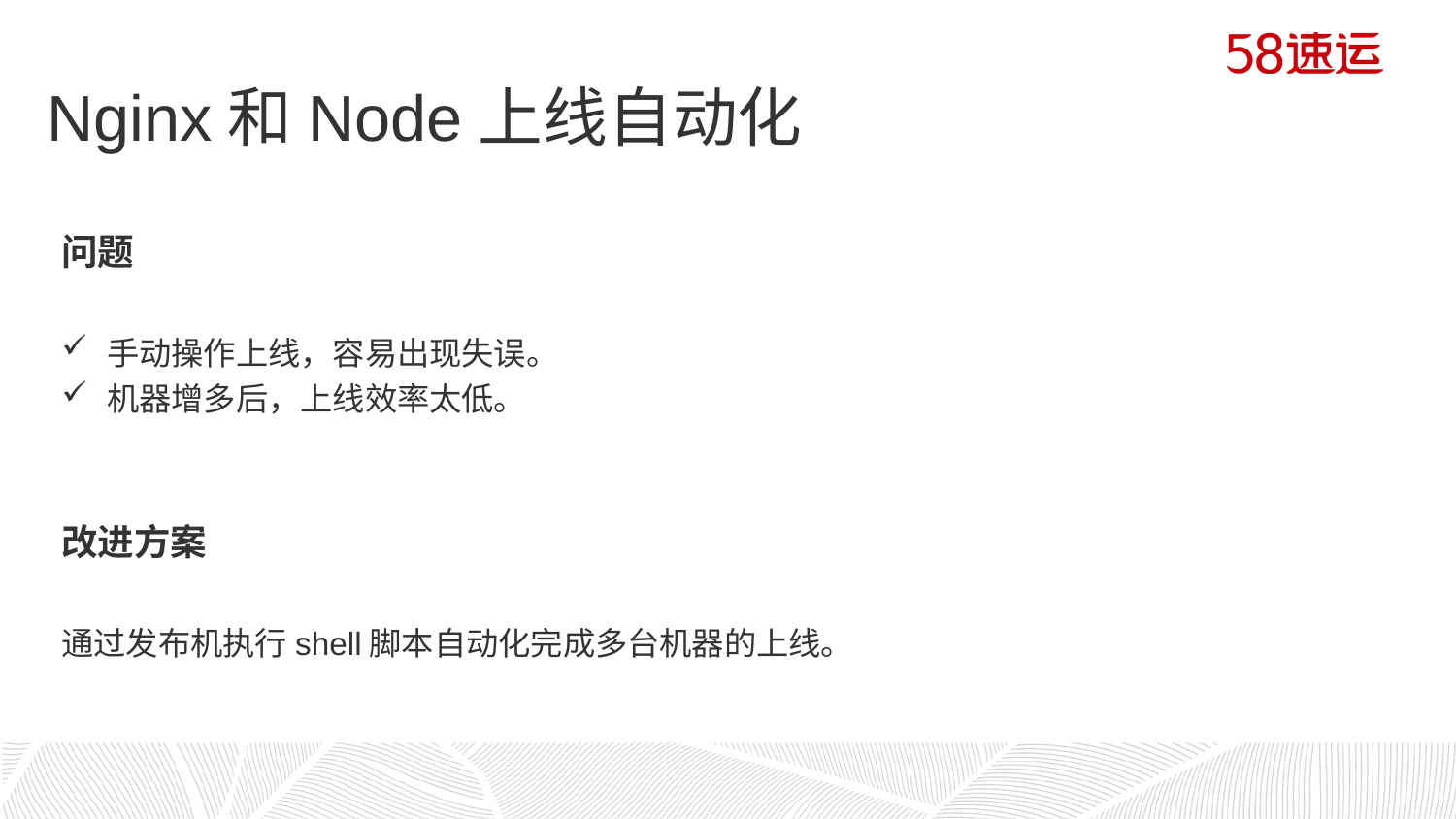

Nginx和Node上线自动化
问题

手动操作上线，容易出现失误。
机器增多后，上线效率太低。

改进方案

通过发布机执行shell脚本自动化完成多台机器的上线。